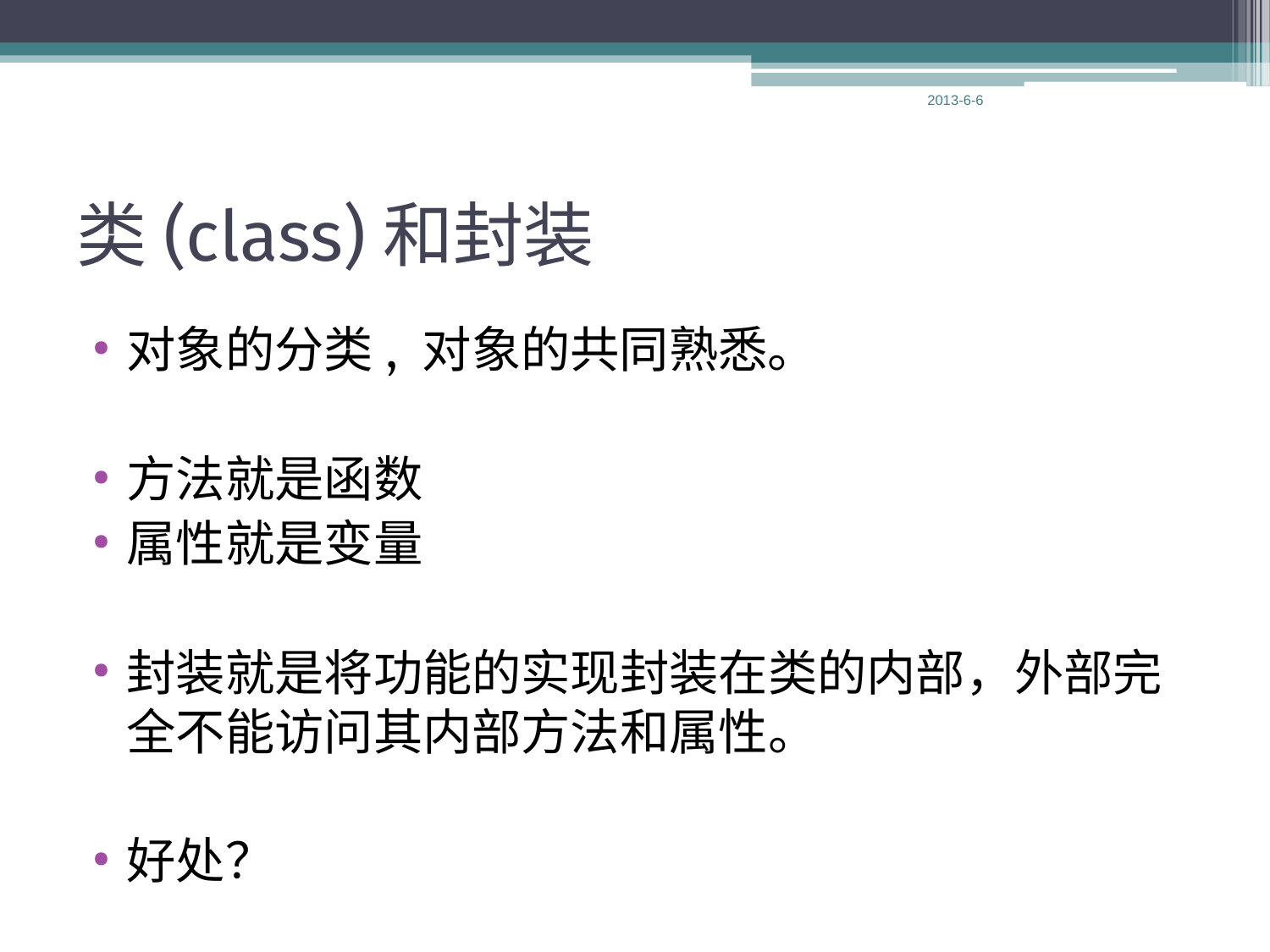

2013-6-6
# 类(class)和封装
对象的分类, 对象的共同熟悉。

方法就是函数
属性就是变量

封装就是将功能的实现封装在类的内部，外部完全不能访问其内部方法和属性。

好处？